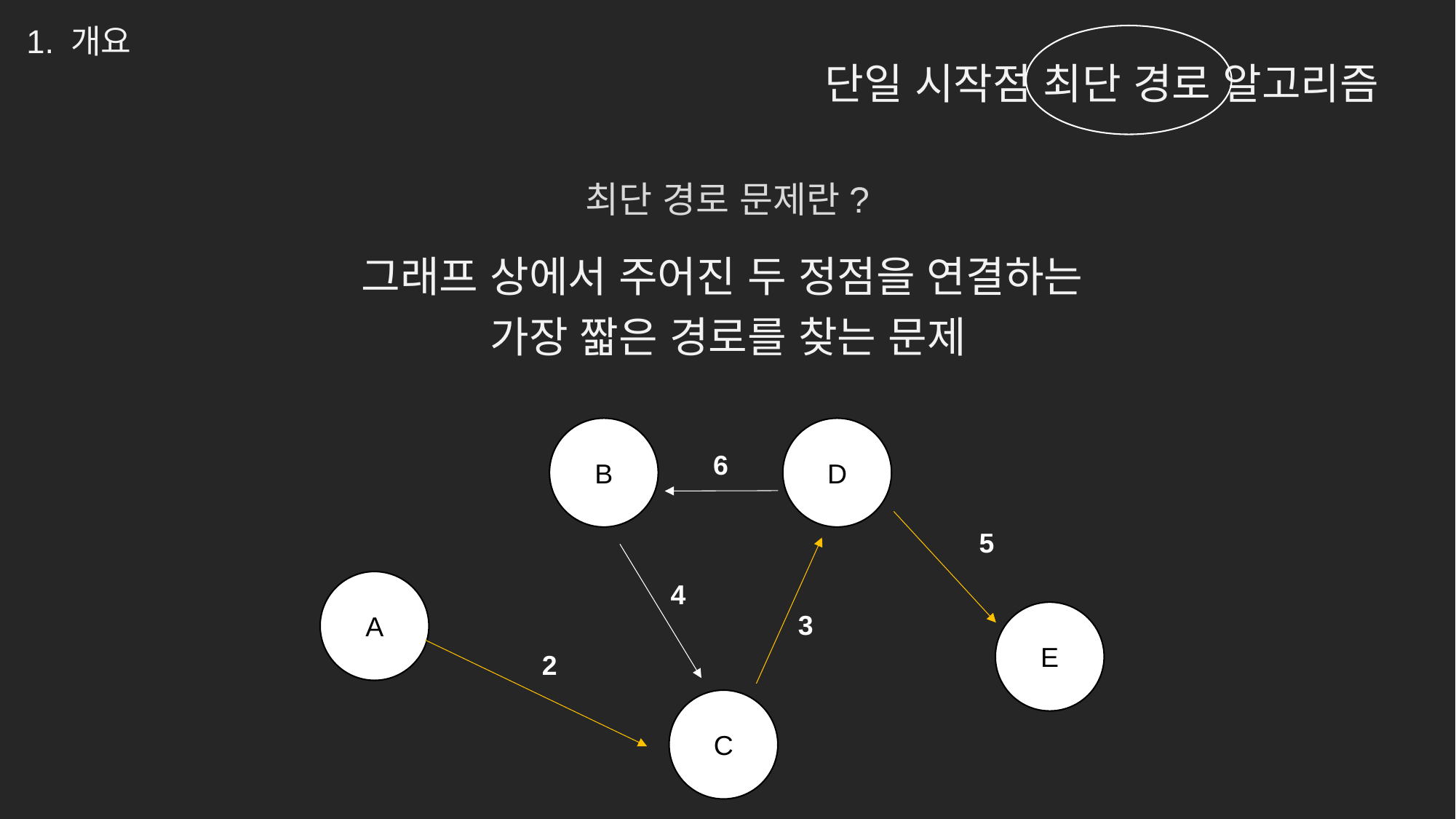

1. 개요

단일 시작점 최단 경로 알고리즘
최단 경로 문제란?
그래프 상에서 주어진 두 정점을 연결하는
가장 짧은 경로를 찾는 문제
B
D
6
5
A
4
E
3
2
C